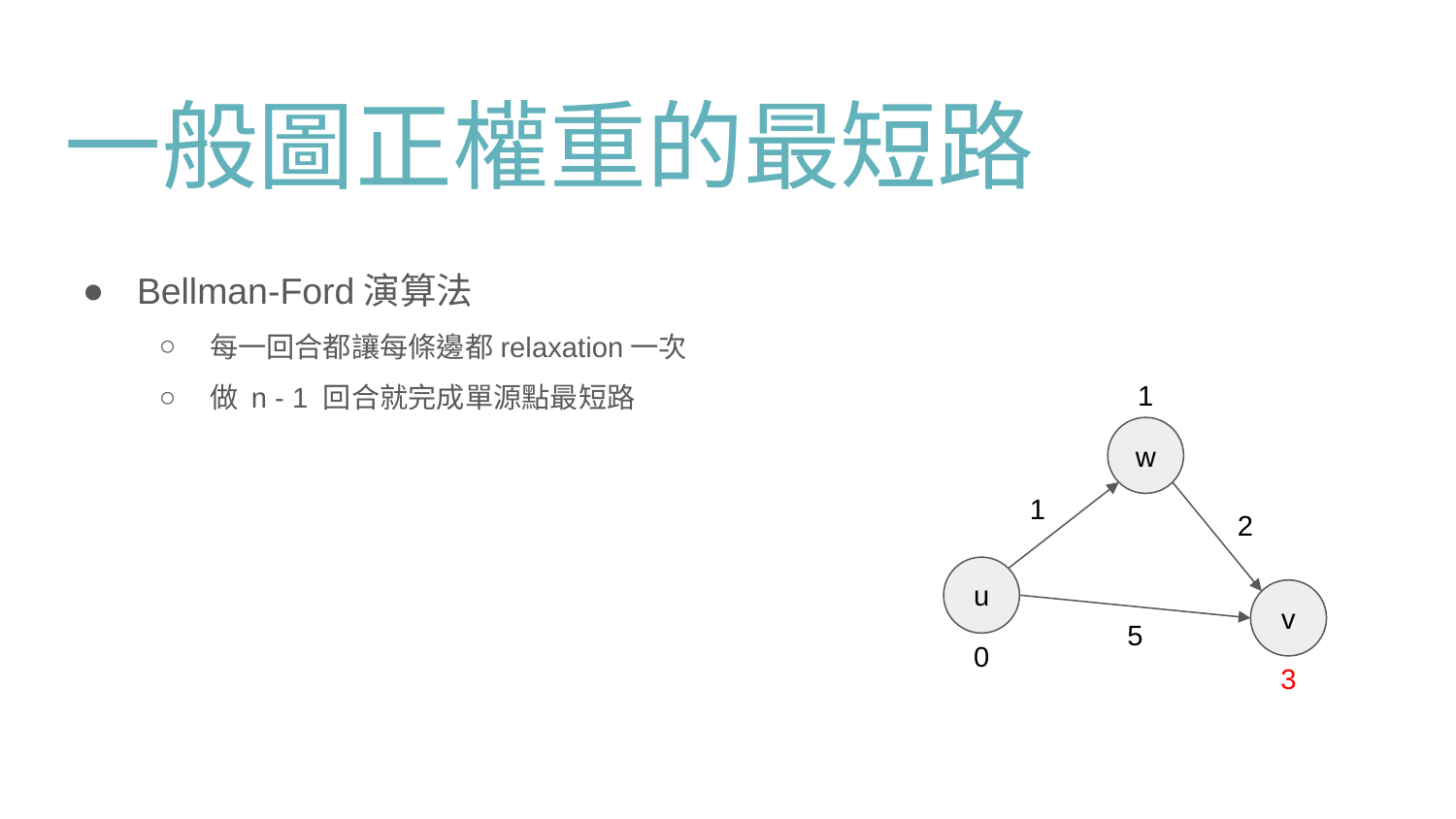

# 一般圖正權重的最短路
Bellman-Ford演算法
每一回合都讓每條邊都relaxation一次
做 n - 1 回合就完成單源點最短路

1
w
1
2
u
v
5
0
3